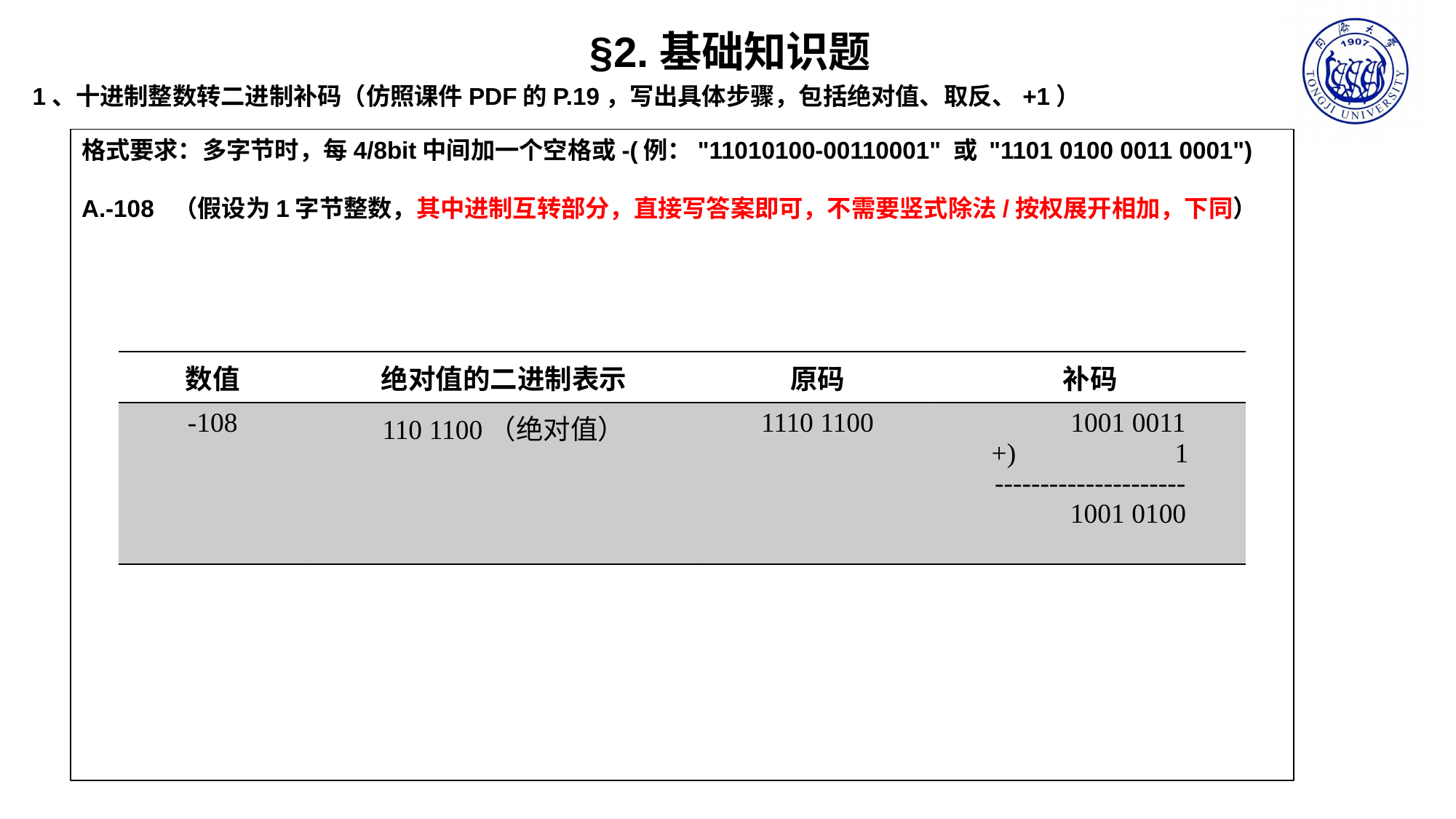

§2.基础知识题
1、十进制整数转二进制补码（仿照课件PDF的P.19，写出具体步骤，包括绝对值、取反、+1）
格式要求：多字节时，每4/8bit中间加一个空格或-(例："11010100-00110001" 或 "1101 0100 0011 0001")

A.-108  （假设为1字节整数，其中进制互转部分，直接写答案即可，不需要竖式除法/按权展开相加，下同）

| 数值 | 绝对值的二进制表示 | 原码 | 补码 |
| --- | --- | --- | --- |
| -108 | 110 1100（绝对值） | 1110 1100 | 1001 0011 +) 1 --------------------- 1001 0100 |